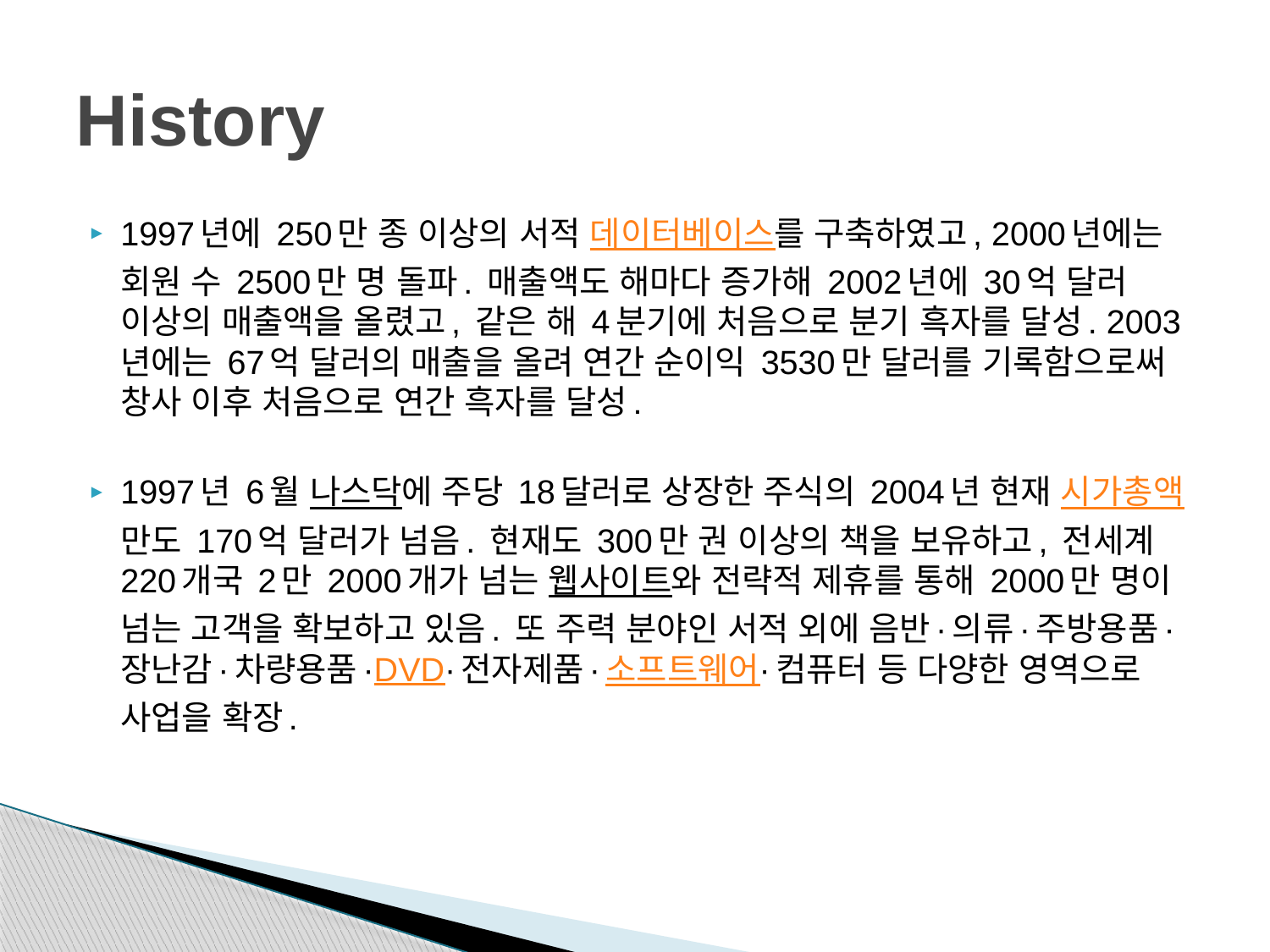

# History
1997년에 250만 종 이상의 서적 데이터베이스를 구축하였고, 2000년에는 회원 수 2500만 명 돌파. 매출액도 해마다 증가해 2002년에 30억 달러 이상의 매출액을 올렸고, 같은 해 4분기에 처음으로 분기 흑자를 달성. 2003년에는 67억 달러의 매출을 올려 연간 순이익 3530만 달러를 기록함으로써 창사 이후 처음으로 연간 흑자를 달성.

1997년 6월 나스닥에 주당 18달러로 상장한 주식의 2004년 현재 시가총액만도 170억 달러가 넘음. 현재도 300만 권 이상의 책을 보유하고, 전세계 220개국 2만 2000개가 넘는 웹사이트와 전략적 제휴를 통해 2000만 명이 넘는 고객을 확보하고 있음. 또 주력 분야인 서적 외에 음반·의류·주방용품·장난감·차량용품·DVD·전자제품·소프트웨어·컴퓨터 등 다양한 영역으로 사업을 확장.